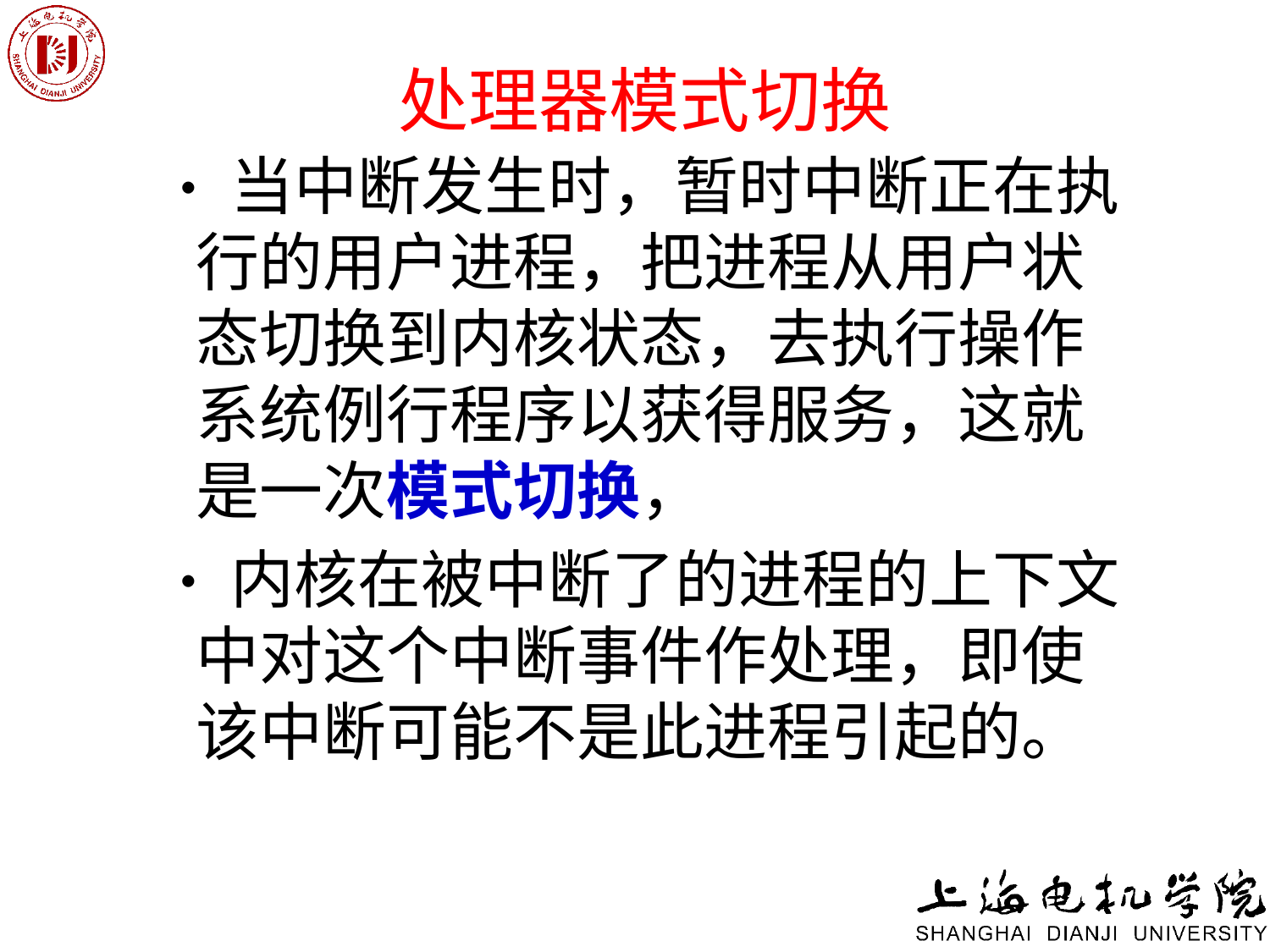

处理器模式切换
 •当中断发生时，暂时中断正在执行的用户进程，把进程从用户状态切换到内核状态，去执行操作系统例行程序以获得服务，这就是一次模式切换，
 •内核在被中断了的进程的上下文中对这个中断事件作处理，即使该中断可能不是此进程引起的。